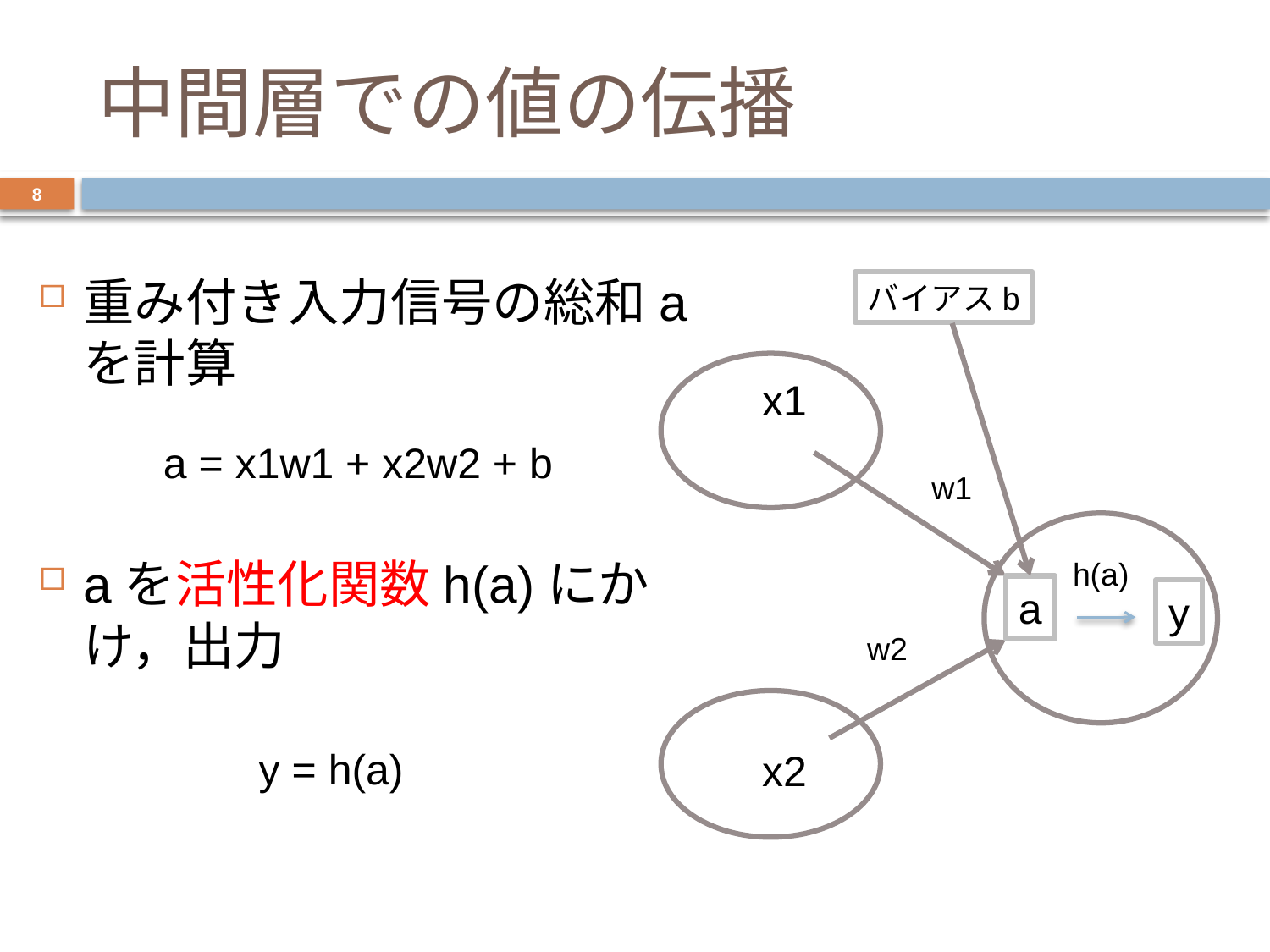

# 中間層での値の伝播
8
重み付き入力信号の総和aを計算

aを活性化関数h(a)にかけ，出力
バイアスb

x1

a

x2
a = x1w1 + x2w2 + b
w1
h(a)
y
w2
y = h(a)